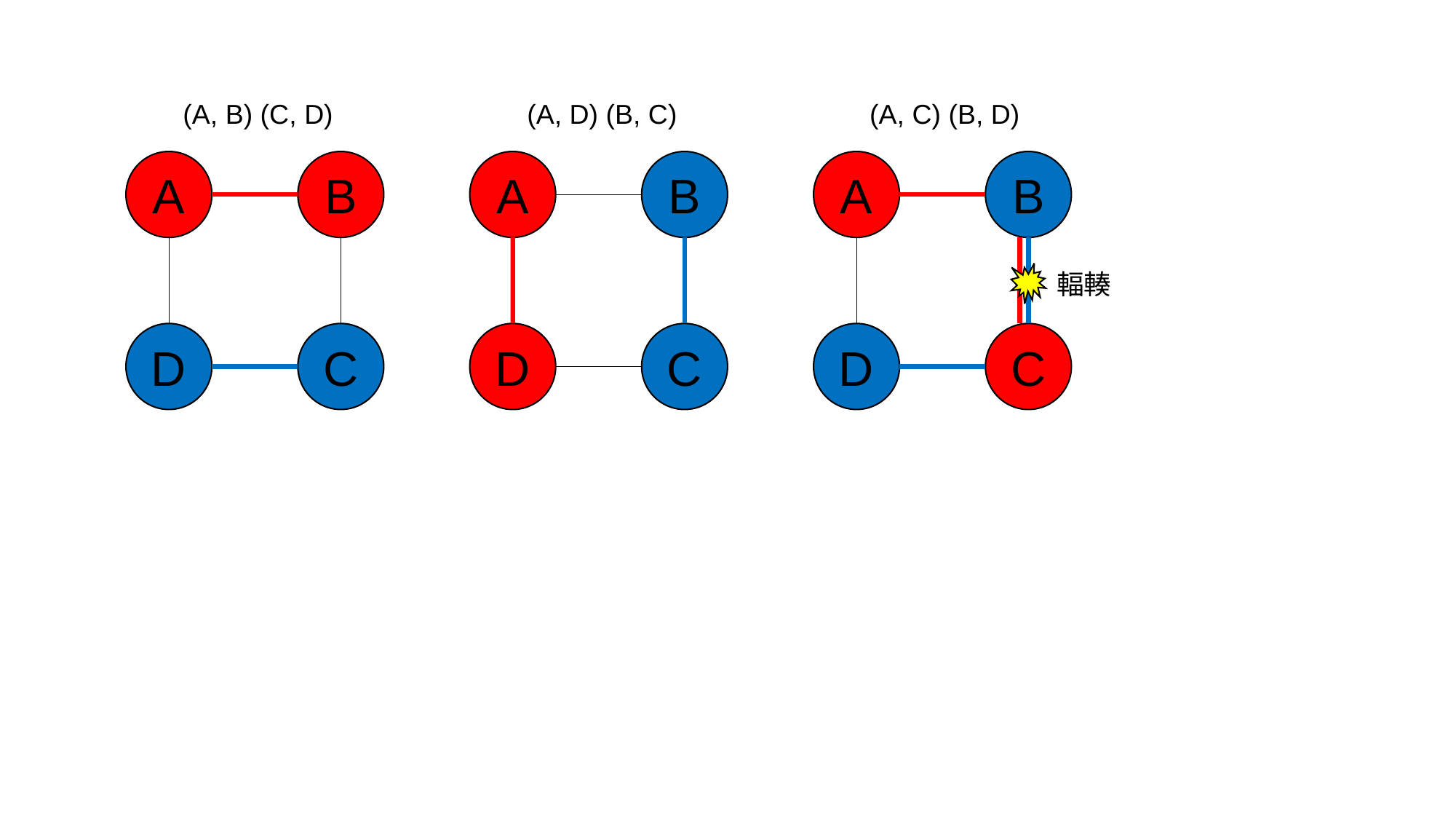

(A, B) (C, D)
(A, D) (B, C)
(A, C) (B, D)
A
B
A
B
A
B
輻輳

D
C
D
C
D
C